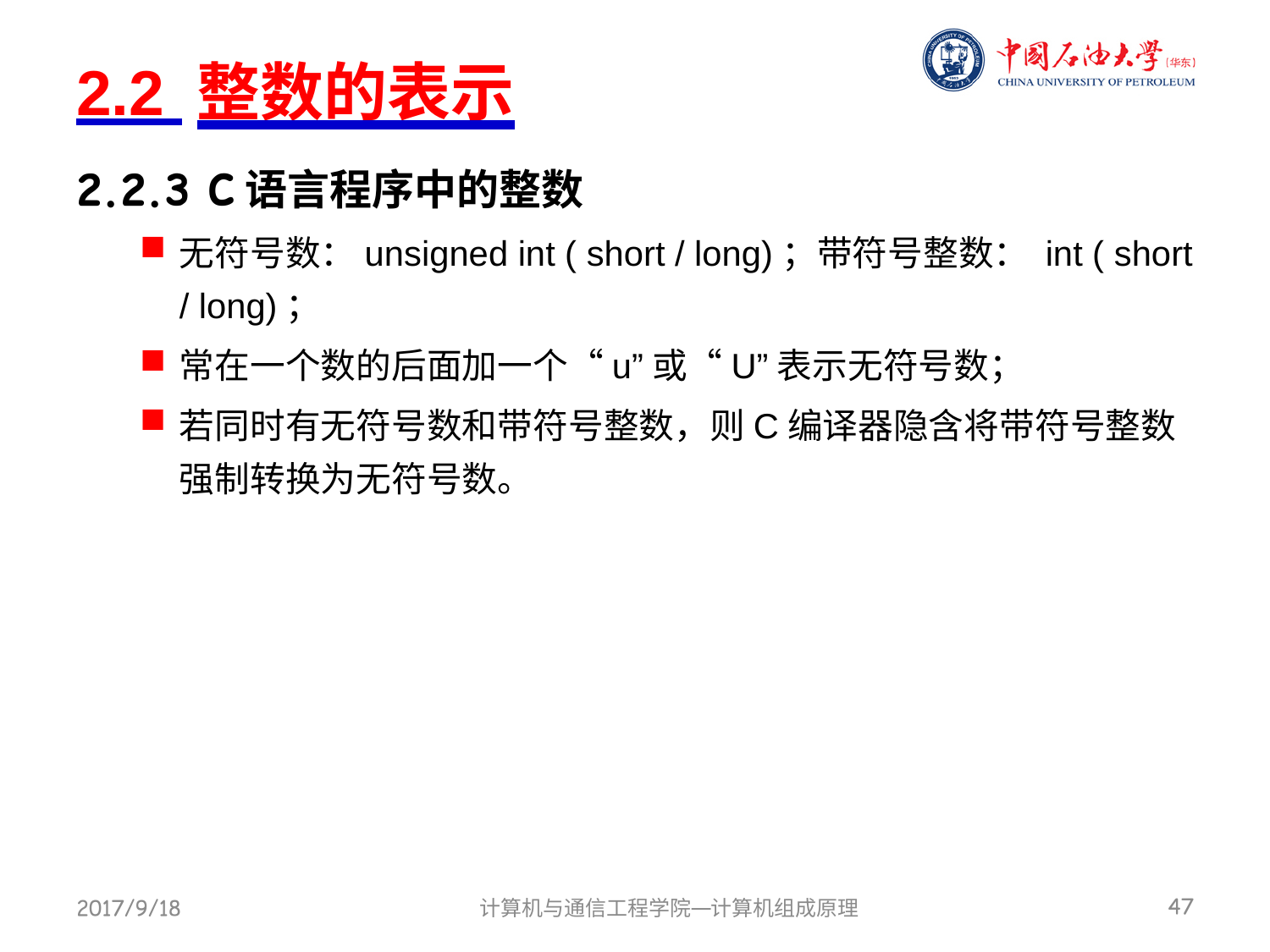

# 2.2 整数的表示
2.2.3 C语言程序中的整数
无符号数：unsigned int ( short / long)；带符号整数： int ( short / long)；
常在一个数的后面加一个“u”或“U”表示无符号数；
若同时有无符号数和带符号整数，则C编译器隐含将带符号整数强制转换为无符号数。
2017/9/18
计算机与通信工程学院—计算机组成原理
47